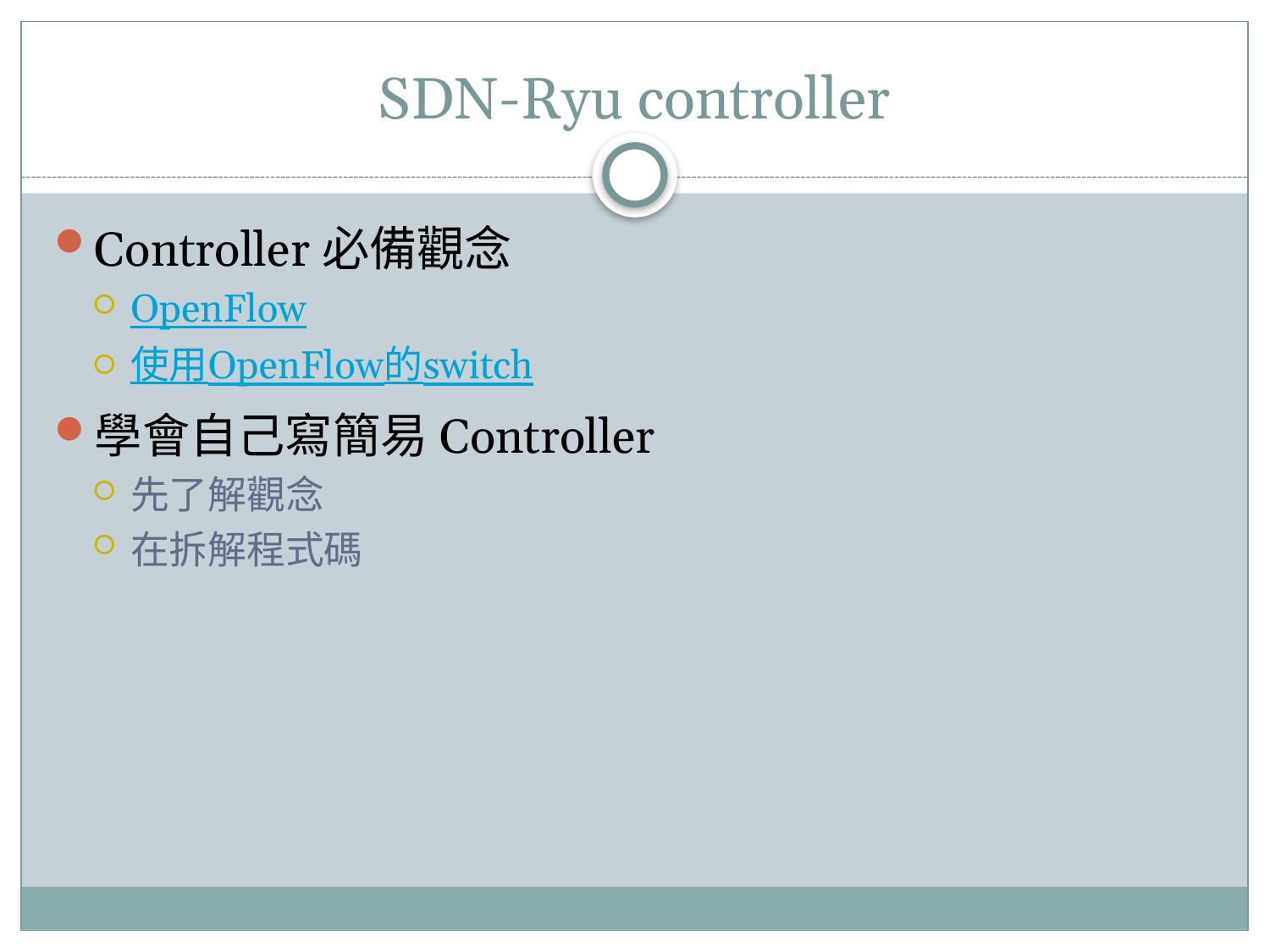

# SDN-Ryu controller
Controller必備觀念
OpenFlow
使用OpenFlow的switch
學會自己寫簡易Controller
先了解觀念
在拆解程式碼